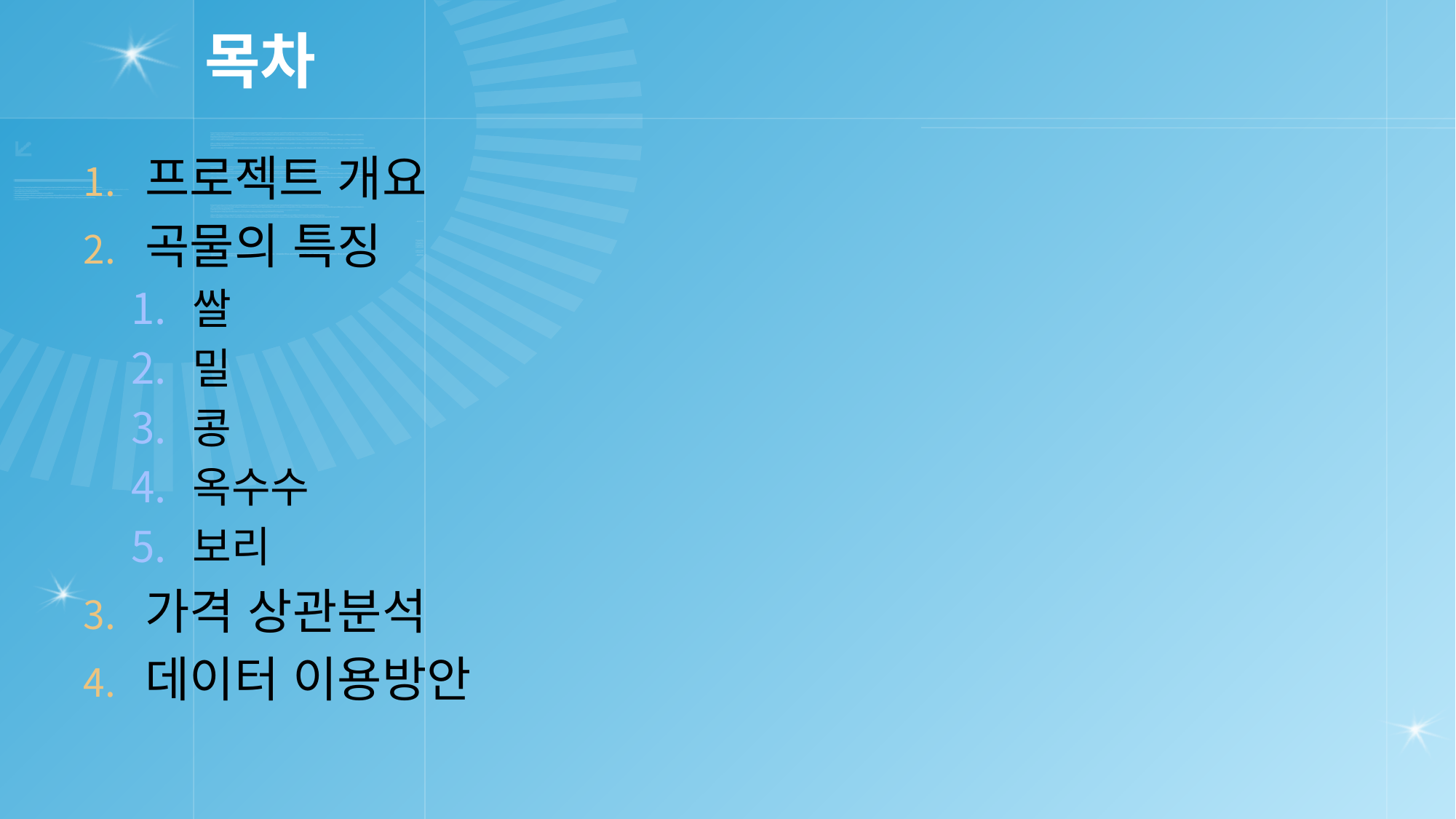

# 목차
프로젝트 개요
곡물의 특징
쌀
밀
콩
옥수수
보리
가격 상관분석
데이터 이용방안